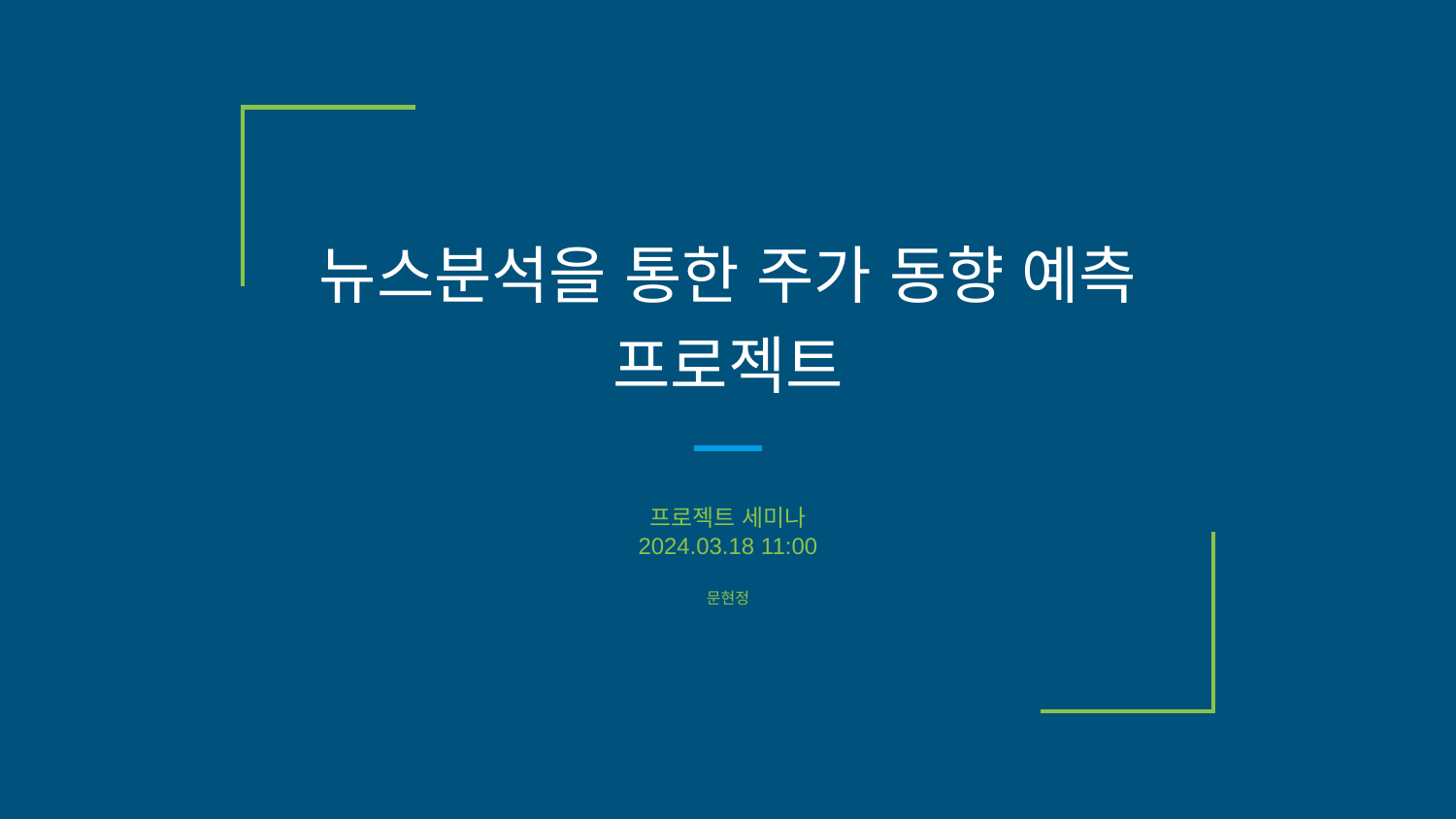

# 뉴스분석을 통한 주가 동향 예측 프로젝트
프로젝트 세미나
2024.03.18 11:00
문현정